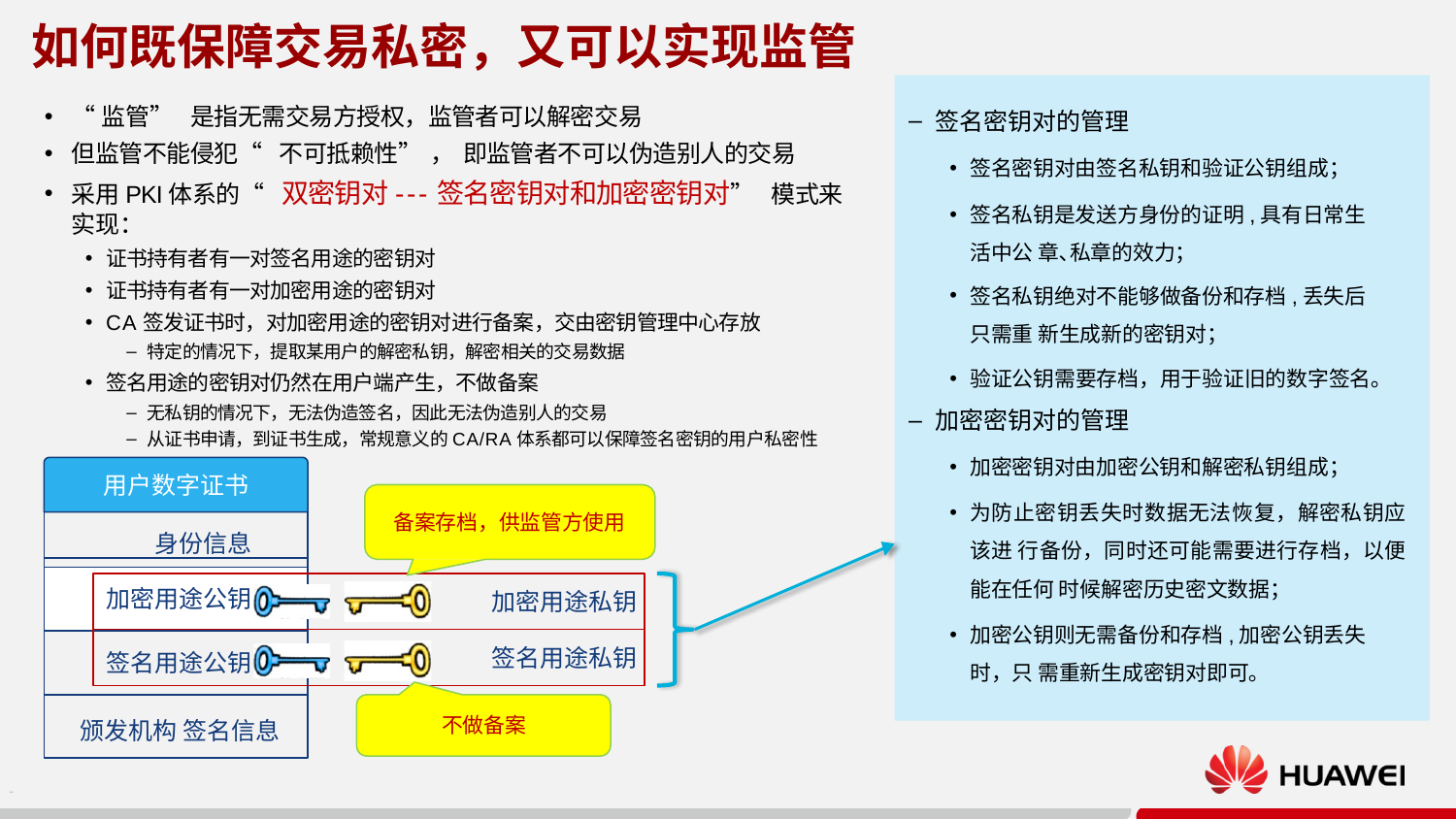

# 如何既保障交易私密，又可以实现监管

签名密钥对的管理
签名密钥对由签名私钥和验证公钥组成；
签名私钥是发送方身份的证明,具有日常生活中公 章､私章的效力；
签名私钥绝对不能够做备份和存档,丢失后只需重 新生成新的密钥对；
验证公钥需要存档，用于验证旧的数字签名｡
加密密钥对的管理
加密密钥对由加密公钥和解密私钥组成；
为防止密钥丢失时数据无法恢复，解密私钥应该进 行备份，同时还可能需要进行存档，以便能在任何 时候解密历史密文数据；
加密公钥则无需备份和存档,加密公钥丢失时，只 需重新生成密钥对即可｡
“监管”是指无需交易方授权，监管者可以解密交易
但监管不能侵犯“不可抵赖性”，即监管者不可以伪造别人的交易
采用PKI体系的“双密钥对---签名密钥对和加密密钥对”模式来实现：
证书持有者有一对签名用途的密钥对
证书持有者有一对加密用途的密钥对
CA签发证书时，对加密用途的密钥对进行备案，交由密钥管理中心存放
特定的情况下，提取某用户的解密私钥，解密相关的交易数据
签名用途的密钥对仍然在用户端产生，不做备案
无私钥的情况下，无法伪造签名，因此无法伪造别人的交易
从证书申请，到证书生成，常规意义的CA/RA体系都可以保障签名密钥的用户私密性

用户数字证书

备案存档，供监管方使用

身份信息

加密用途公钥
加密用途私钥

签名用途私钥

签名用途公钥

颁发机构 签名信息
不做备案
13